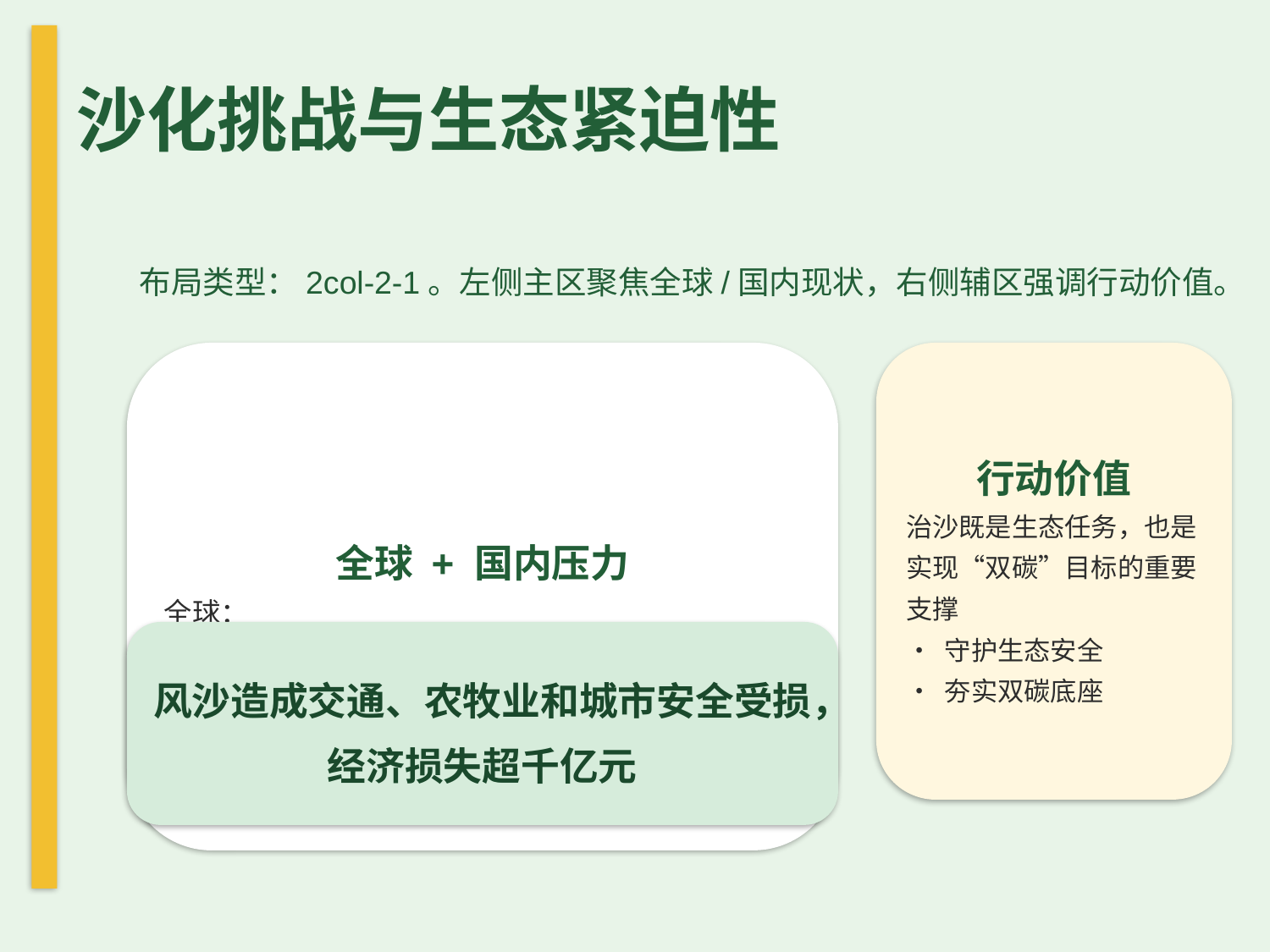

# 沙化挑战与生态紧迫性
布局类型：2col-2-1。左侧主区聚焦全球/国内现状，右侧辅区强调行动价值。
全球 + 国内压力
全球：
国内：
行动价值
治沙既是生态任务，也是实现“双碳”目标的重要支撑
• 守护生态安全
• 夯实双碳底座
风沙造成交通、农牧业和城市安全受损，经济损失超千亿元